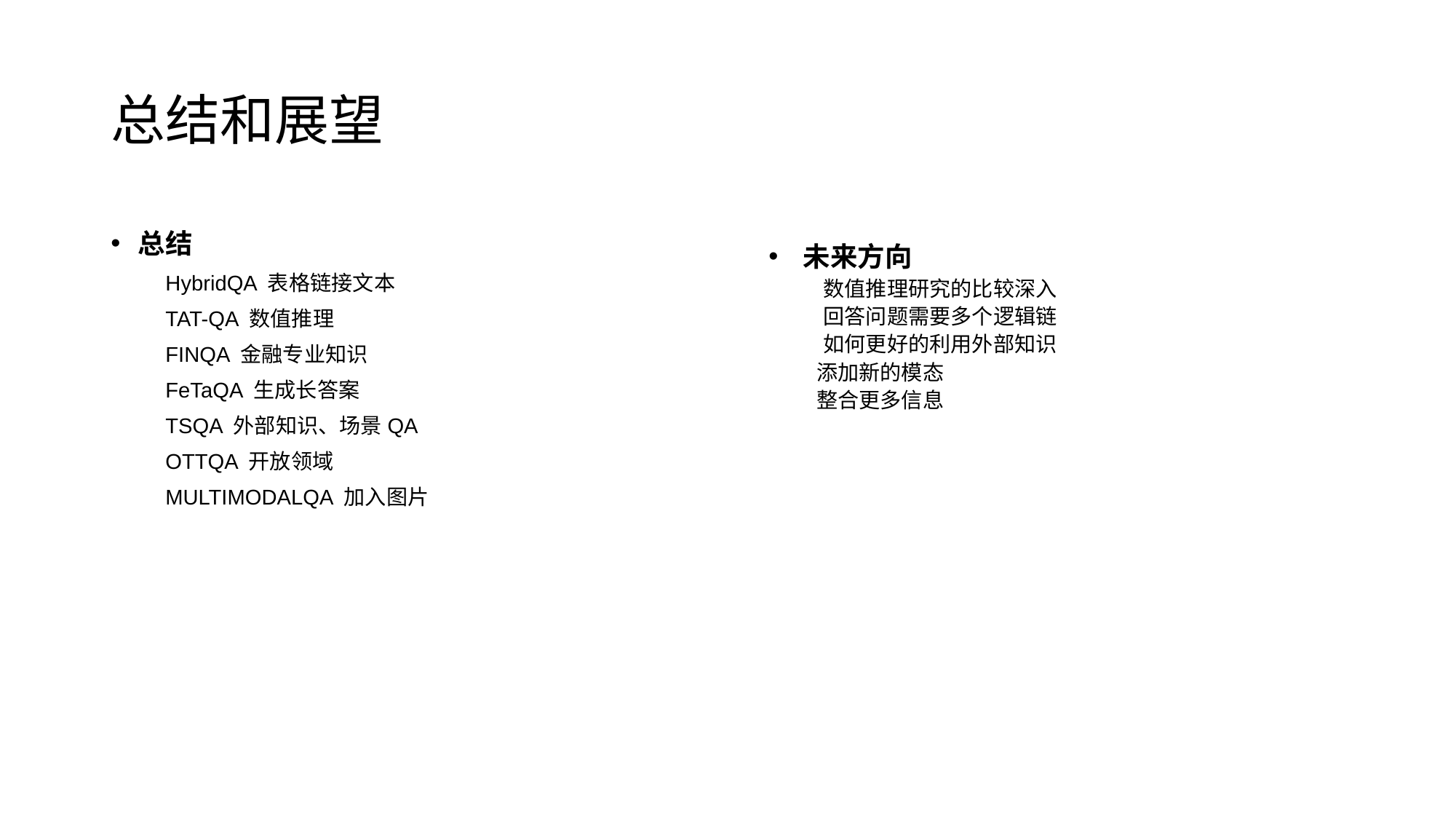

# 总结和展望
总结
HybridQA 表格链接文本
TAT-QA 数值推理
FINQA 金融专业知识
FeTaQA 生成长答案
TSQA 外部知识、场景QA
OTTQA 开放领域
MULTIMODALQA 加入图片

未来方向
数值推理研究的比较深入
回答问题需要多个逻辑链
如何更好的利用外部知识
         添加新的模态
         整合更多信息